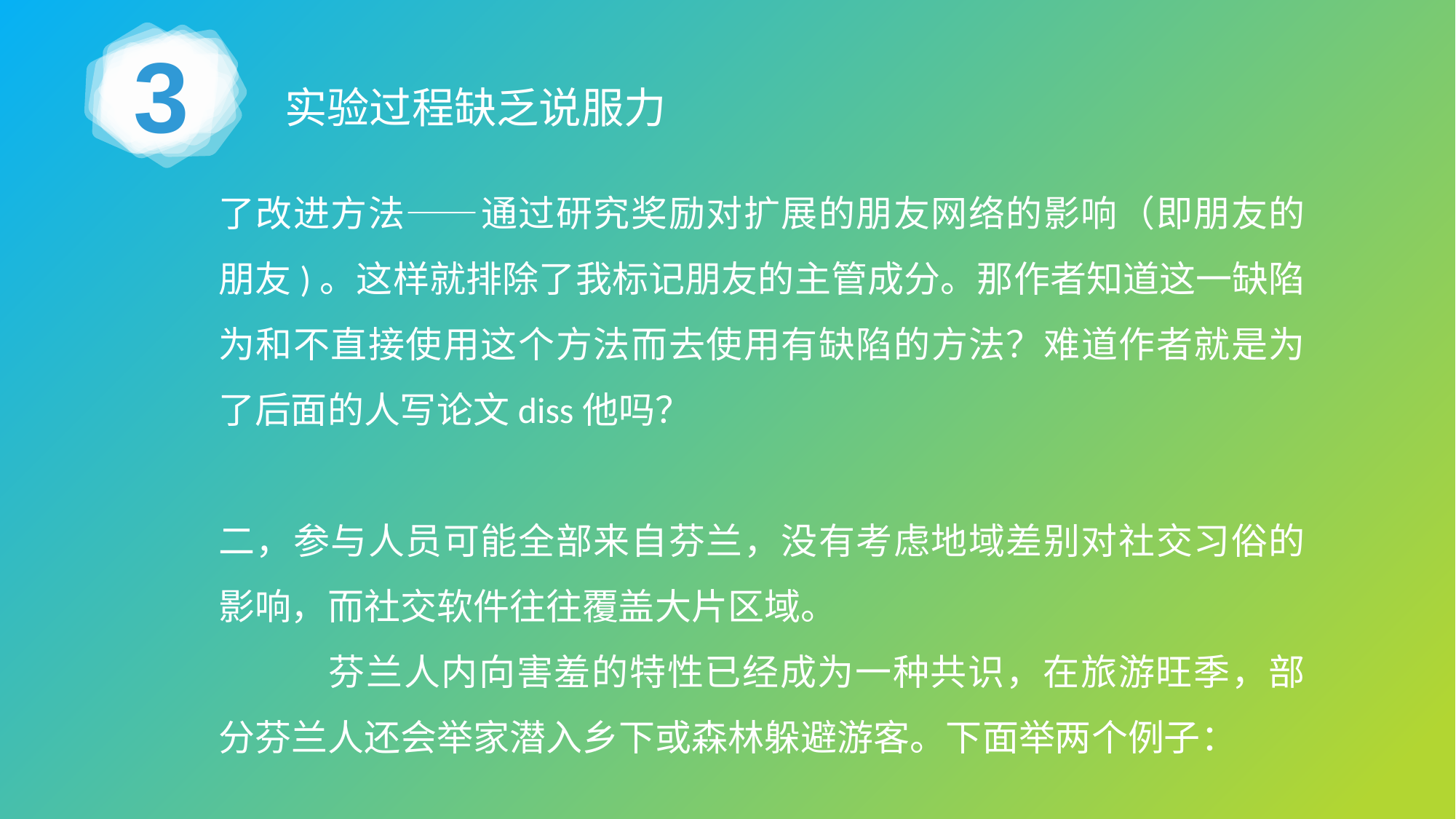

3

实验过程缺乏说服力
了改进方法——通过研究奖励对扩展的朋友网络的影响（即朋友的朋友)。这样就排除了我标记朋友的主管成分。那作者知道这一缺陷为和不直接使用这个方法而去使用有缺陷的方法？难道作者就是为了后面的人写论文diss他吗？

二，参与人员可能全部来自芬兰，没有考虑地域差别对社交习俗的影响，而社交软件往往覆盖大片区域。
	芬兰人内向害羞的特性已经成为一种共识，在旅游旺季，部分芬兰人还会举家潜入乡下或森林躲避游客。下面举两个例子：